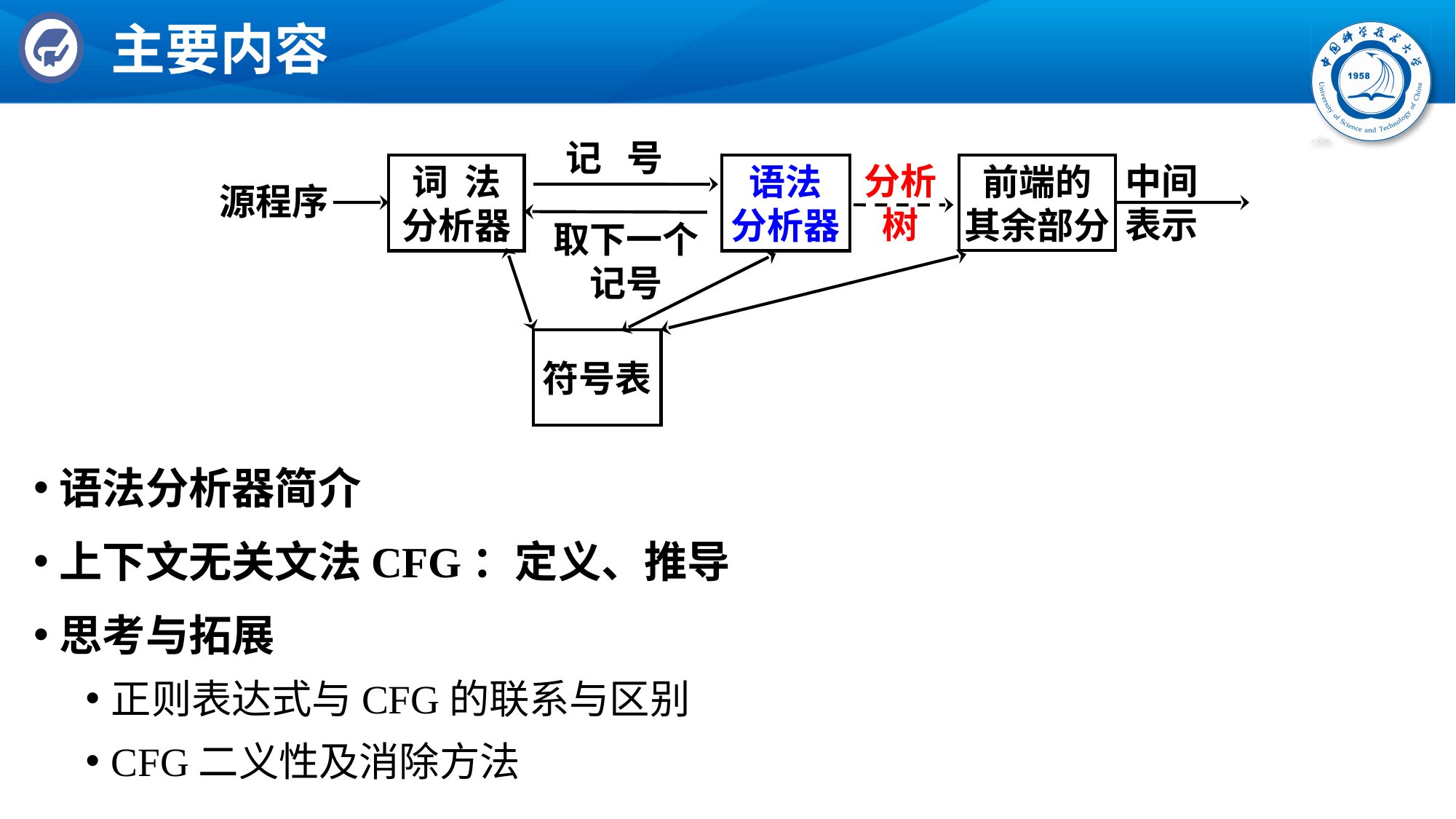

# 主要内容
记   号
词  法
分析器
语法
分析器
前端的
其余部分
中间表示
分析树
源程序

取下一个记号

符号表
语法分析器简介
上下文无关文法CFG：定义、推导
思考与拓展
正则表达式与CFG的联系与区别
CFG二义性及消除方法